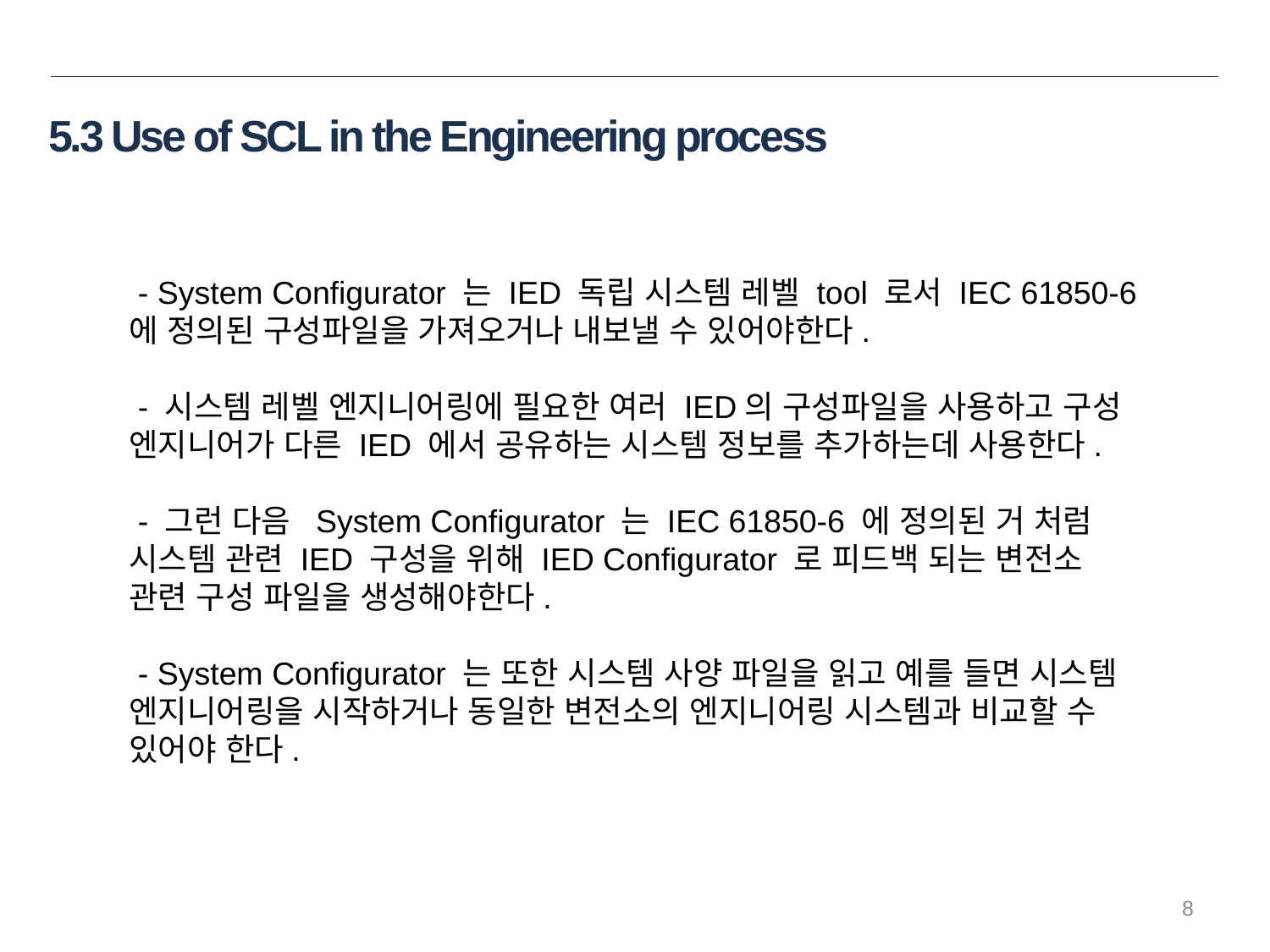

5.3 Use of SCL in the Engineering process

 - System Configurator 는 IED 독립 시스템 레벨 tool 로서 IEC 61850-6 에 정의된 구성파일을 가져오거나 내보낼 수 있어야한다.

 - 시스템 레벨 엔지니어링에 필요한 여러 IED의 구성파일을 사용하고 구성 엔지니어가 다른 IED 에서 공유하는 시스템 정보를 추가하는데 사용한다.

 - 그런 다음  System Configurator 는 IEC 61850-6 에 정의된 거 처럼 시스템 관련 IED 구성을 위해 IED Configurator 로 피드백 되는 변전소 관련 구성 파일을 생성해야한다.

 - System Configurator 는 또한 시스템 사양 파일을 읽고 예를 들면 시스템 엔지니어링을 시작하거나 동일한 변전소의 엔지니어링 시스템과 비교할 수 있어야 한다.

8